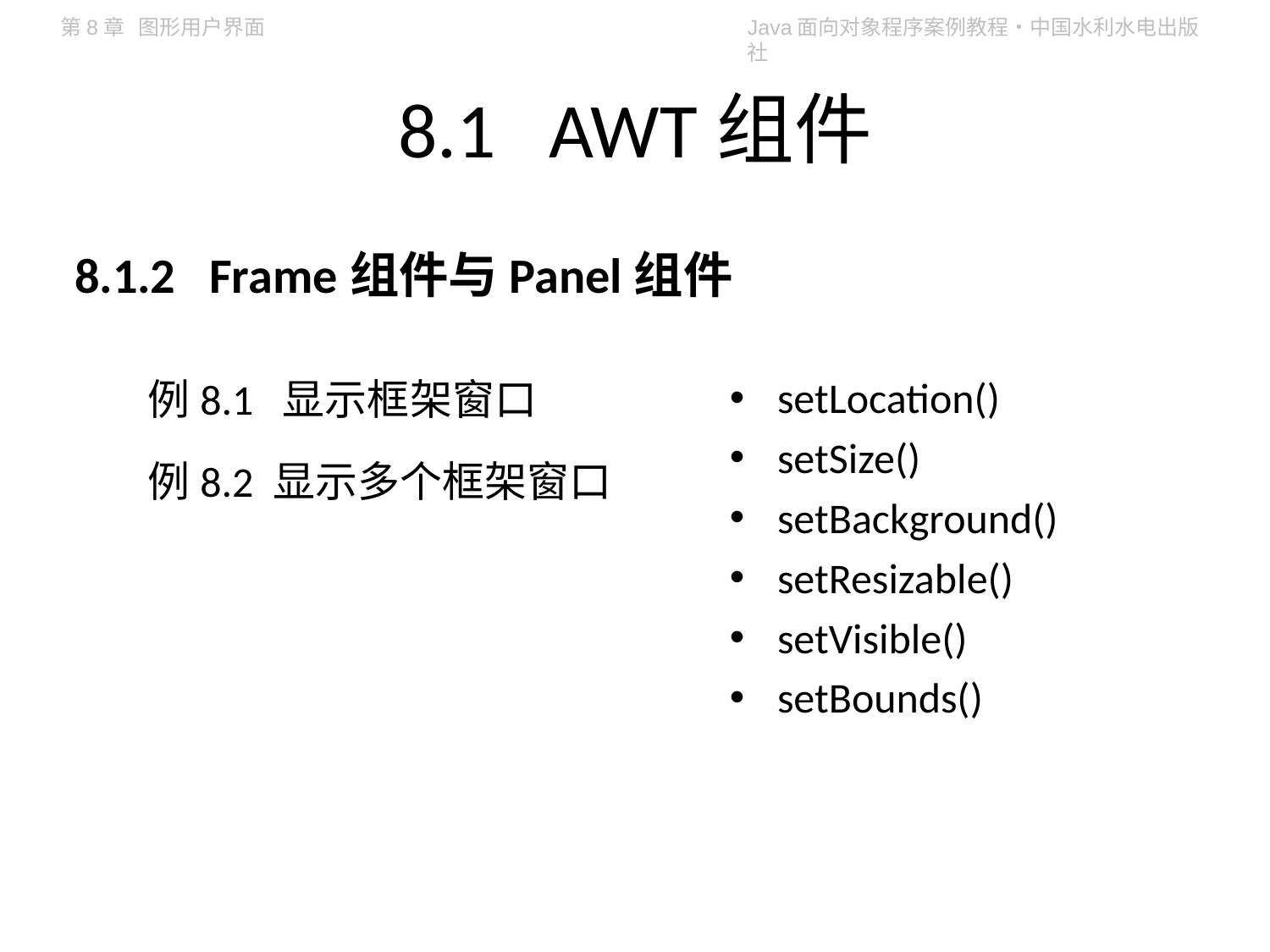

# 8.1   AWT组件
8.1.2   Frame组件与Panel组件
例8.1  显示框架窗口
例8.2 显示多个框架窗口

setLocation()
setSize()
setBackground()
setResizable()
setVisible()
setBounds()